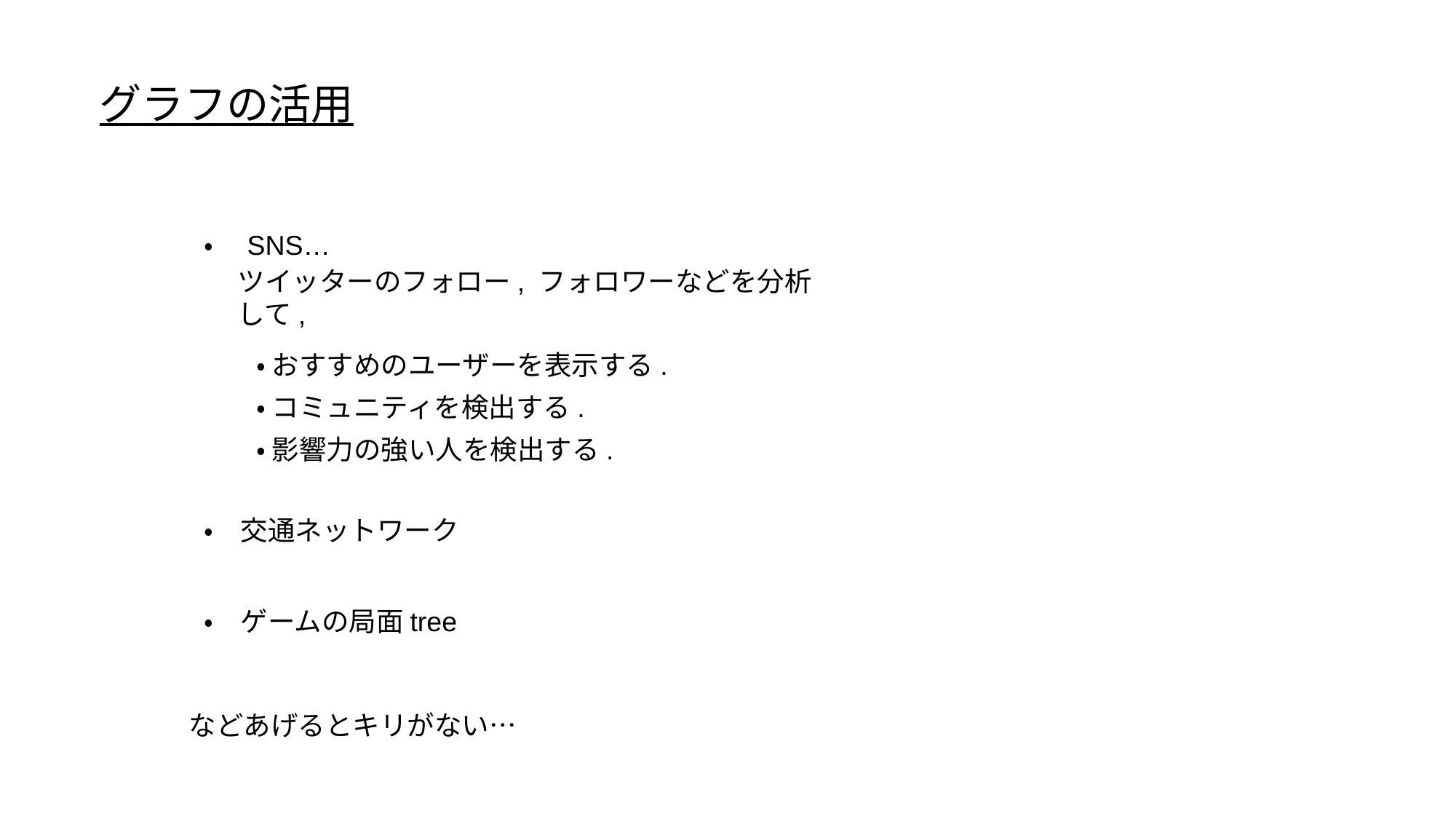

グラフの活用
・　SNS…
ツイッターのフォロー, フォロワーなどを分析して,
  ・ おすすめのユーザーを表示する.
  ・ コミュニティを検出する.
  ・ 影響力の強い人を検出する.
・　交通ネットワーク
・　ゲームの局面tree
などあげるとキリがない…